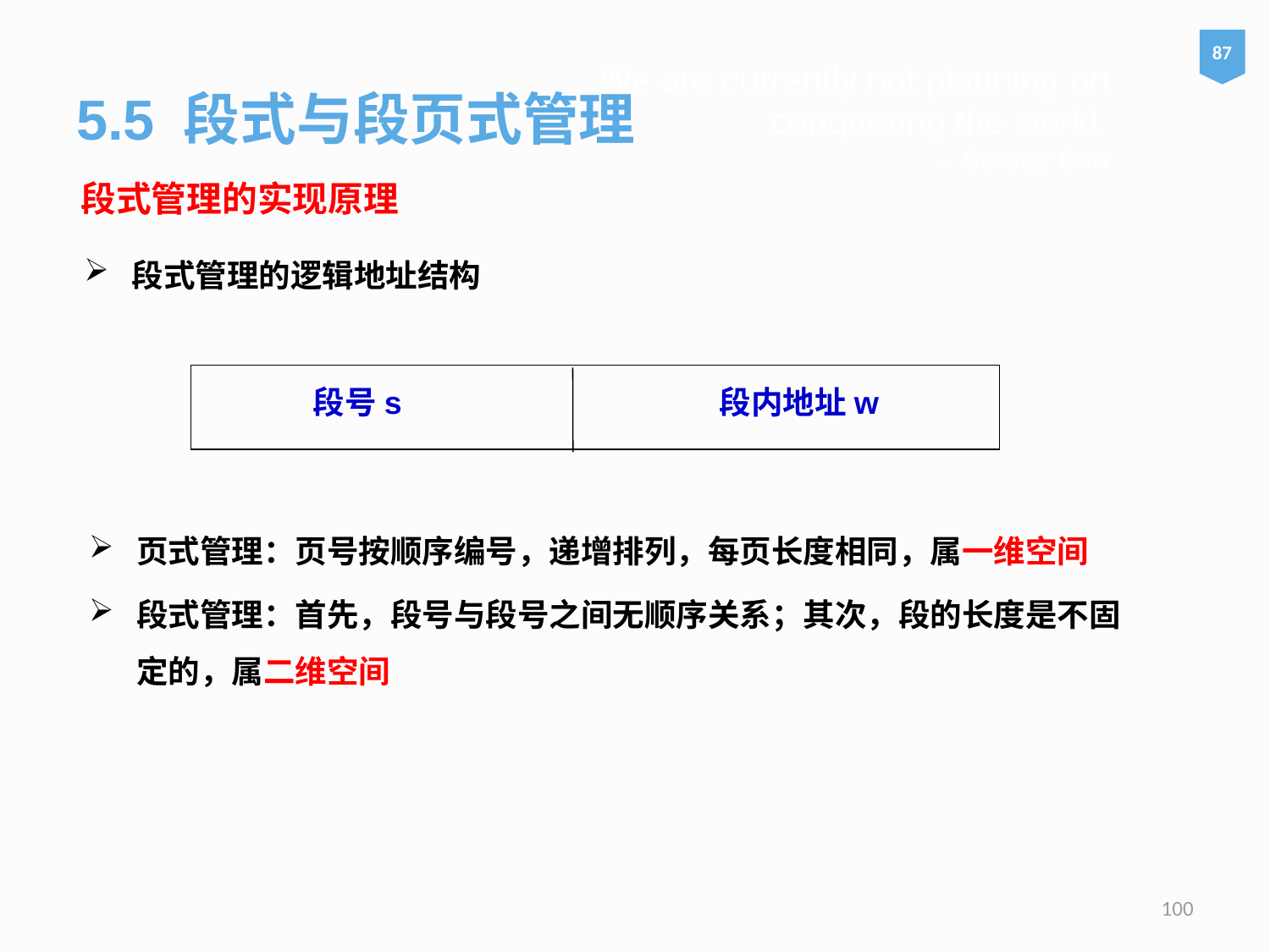

87
# We are currently not planning on conquering the world. – Sergey Brin
5.5 段式与段页式管理
段式管理的实现原理

段式管理的逻辑地址结构

段号s
段内地址w
页式管理：页号按顺序编号，递增排列，每页长度相同，属一维空间
段式管理：首先，段号与段号之间无顺序关系；其次，段的长度是不固定的，属二维空间

100